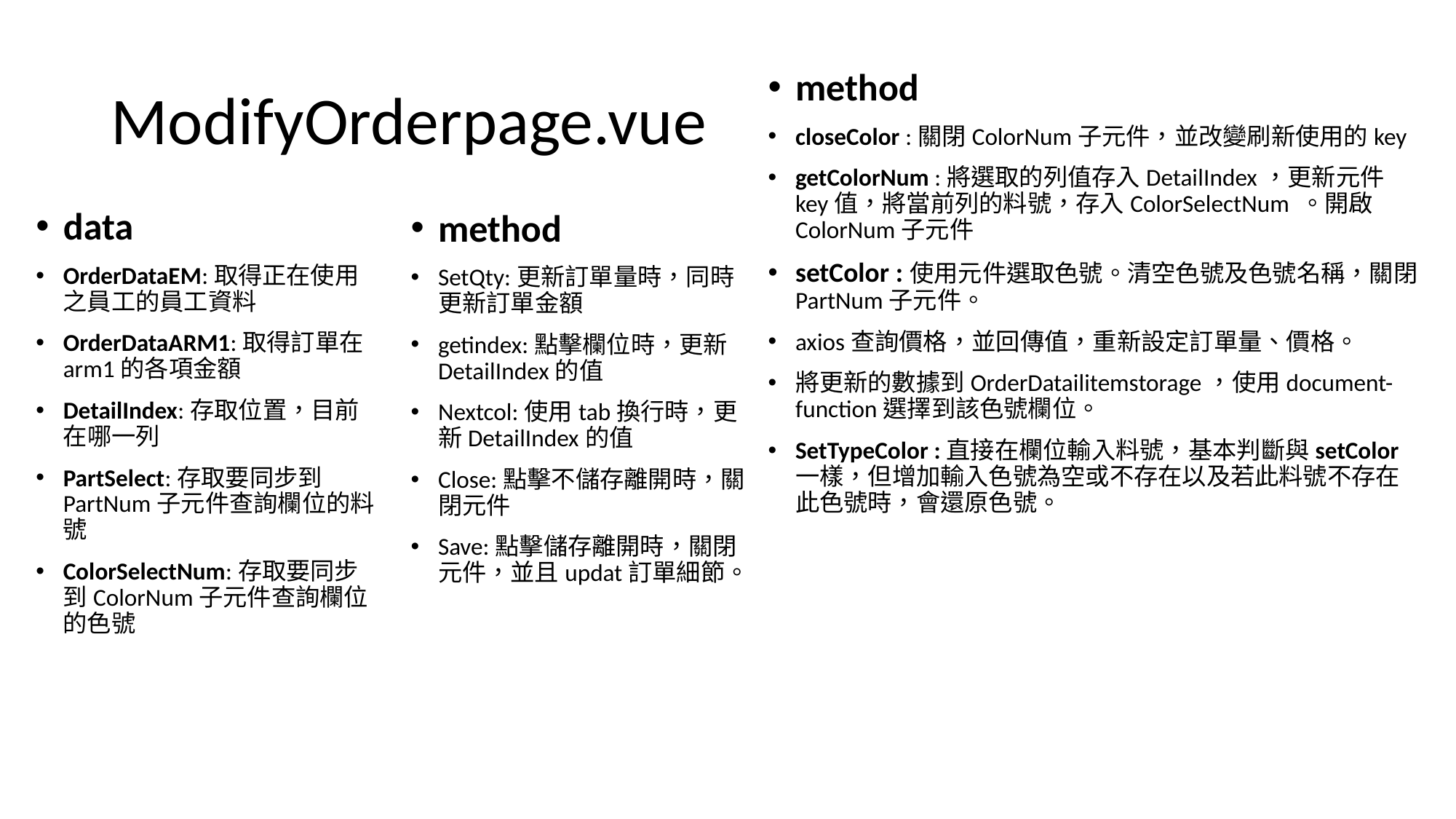

# ModifyOrderpage.vue
method
closeColor :關閉ColorNum子元件，並改變刷新使用的key
getColorNum :將選取的列值存入DetailIndex，更新元件key值，將當前列的料號，存入ColorSelectNum 。開啟ColorNum子元件
setColor :使用元件選取色號。清空色號及色號名稱，關閉PartNum子元件。
axios查詢價格，並回傳值，重新設定訂單量、價格。
將更新的數據到OrderDatailitemstorage，使用document-function選擇到該色號欄位。
SetTypeColor :直接在欄位輸入料號，基本判斷與setColor一樣，但增加輸入色號為空或不存在以及若此料號不存在此色號時，會還原色號。

data
OrderDataEM:取得正在使用之員工的員工資料
OrderDataARM1:取得訂單在arm1的各項金額
DetailIndex:存取位置，目前在哪一列
PartSelect:存取要同步到PartNum子元件查詢欄位的料號
ColorSelectNum:存取要同步到ColorNum子元件查詢欄位的色號

method
SetQty:更新訂單量時，同時更新訂單金額
getindex:點擊欄位時，更新DetailIndex的值
Nextcol:使用tab換行時，更新DetailIndex的值
Close:點擊不儲存離開時，關閉元件
Save:點擊儲存離開時，關閉元件，並且updat訂單細節。